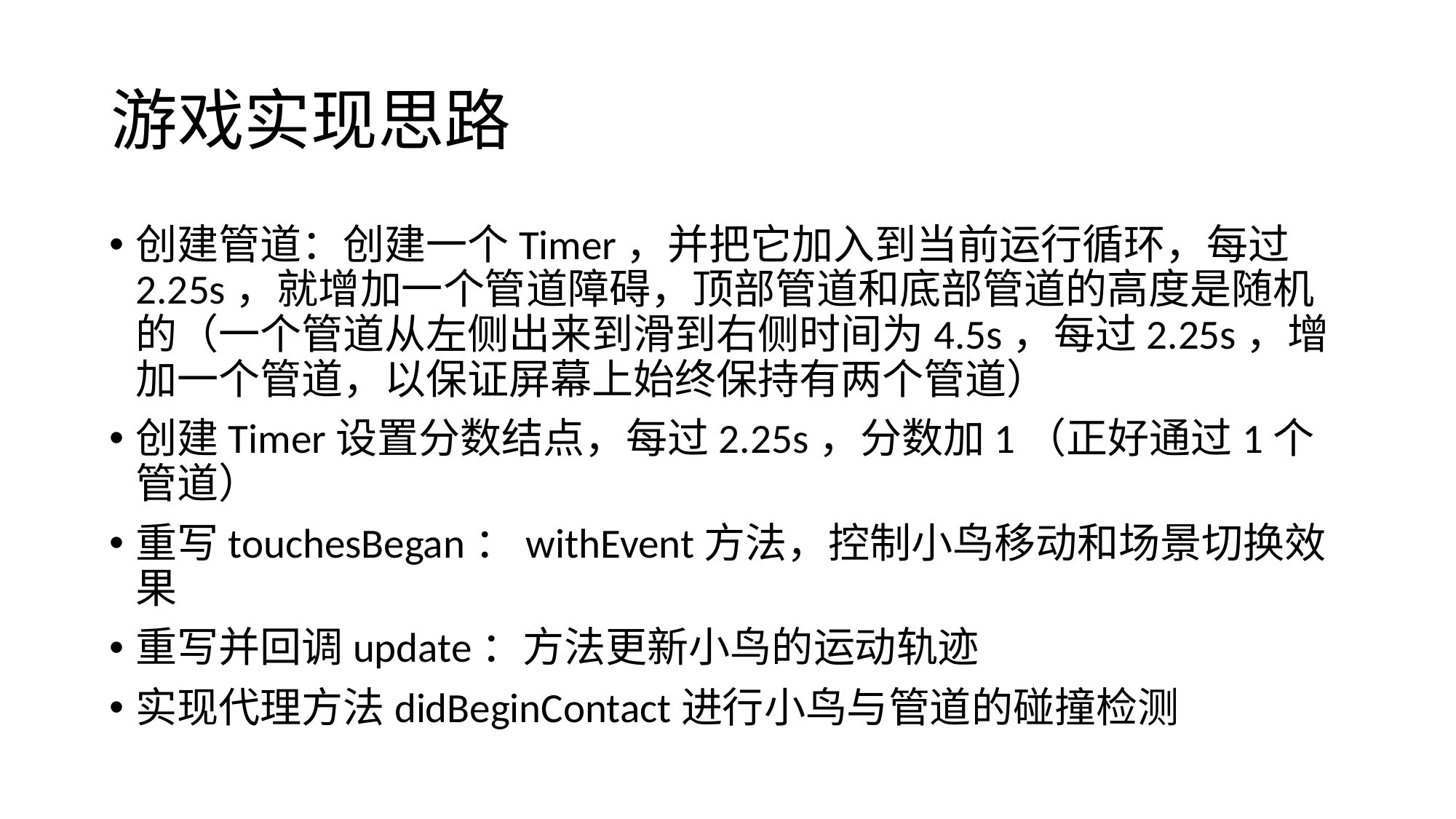

# 游戏实现思路
创建管道：创建一个Timer，并把它加入到当前运行循环，每过2.25s，就增加一个管道障碍，顶部管道和底部管道的高度是随机的（一个管道从左侧出来到滑到右侧时间为4.5s，每过2.25s，增加一个管道，以保证屏幕上始终保持有两个管道）
创建Timer设置分数结点，每过2.25s，分数加1（正好通过1个管道）
重写touchesBegan：withEvent方法，控制小鸟移动和场景切换效果
重写并回调update：方法更新小鸟的运动轨迹
实现代理方法didBeginContact进行小鸟与管道的碰撞检测